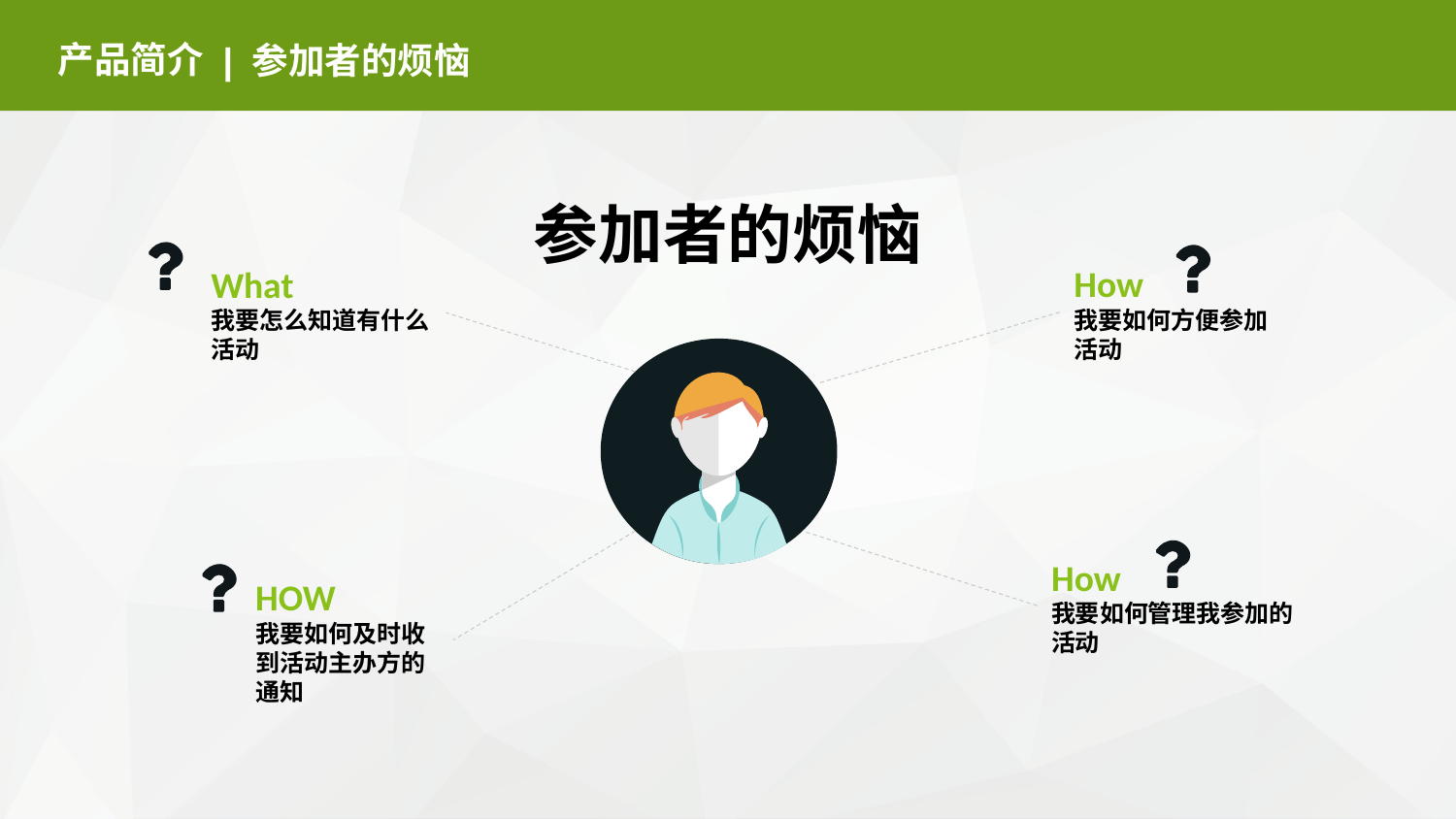

产品简介
| 参加者的烦恼
参加者的烦恼

How
我要如何方便参加活动
What
我要怎么知道有什么活动

How
我要如何管理我参加的活动

HOW
我要如何及时收到活动主办方的通知